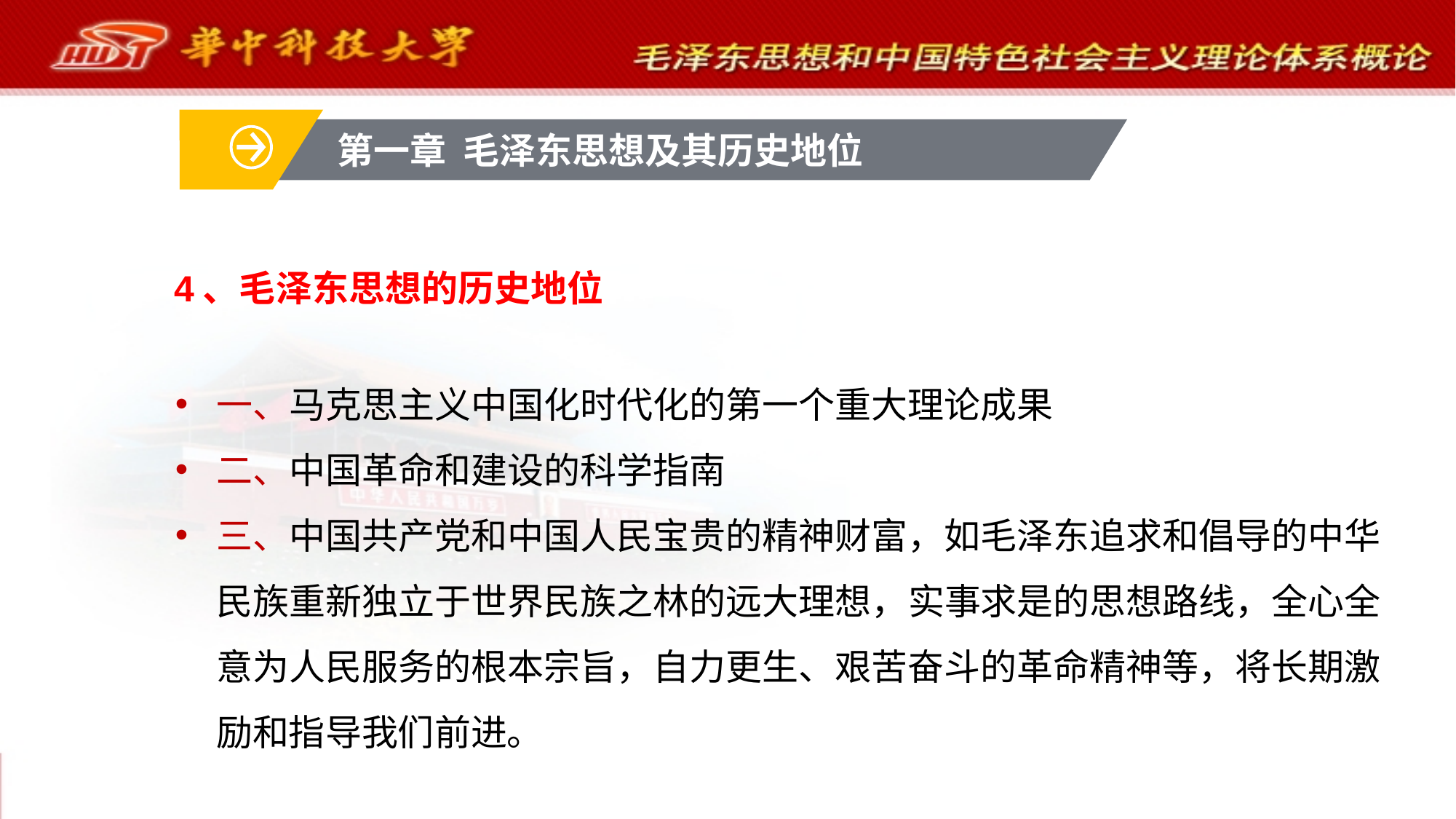

第一章  毛泽东思想及其历史地位

4、毛泽东思想的历史地位
一、马克思主义中国化时代化的第一个重大理论成果
二、中国革命和建设的科学指南
三、中国共产党和中国人民宝贵的精神财富，如毛泽东追求和倡导的中华民族重新独立于世界民族之林的远大理想，实事求是的思想路线，全心全意为人民服务的根本宗旨，自力更生、艰苦奋斗的革命精神等，将长期激励和指导我们前进。